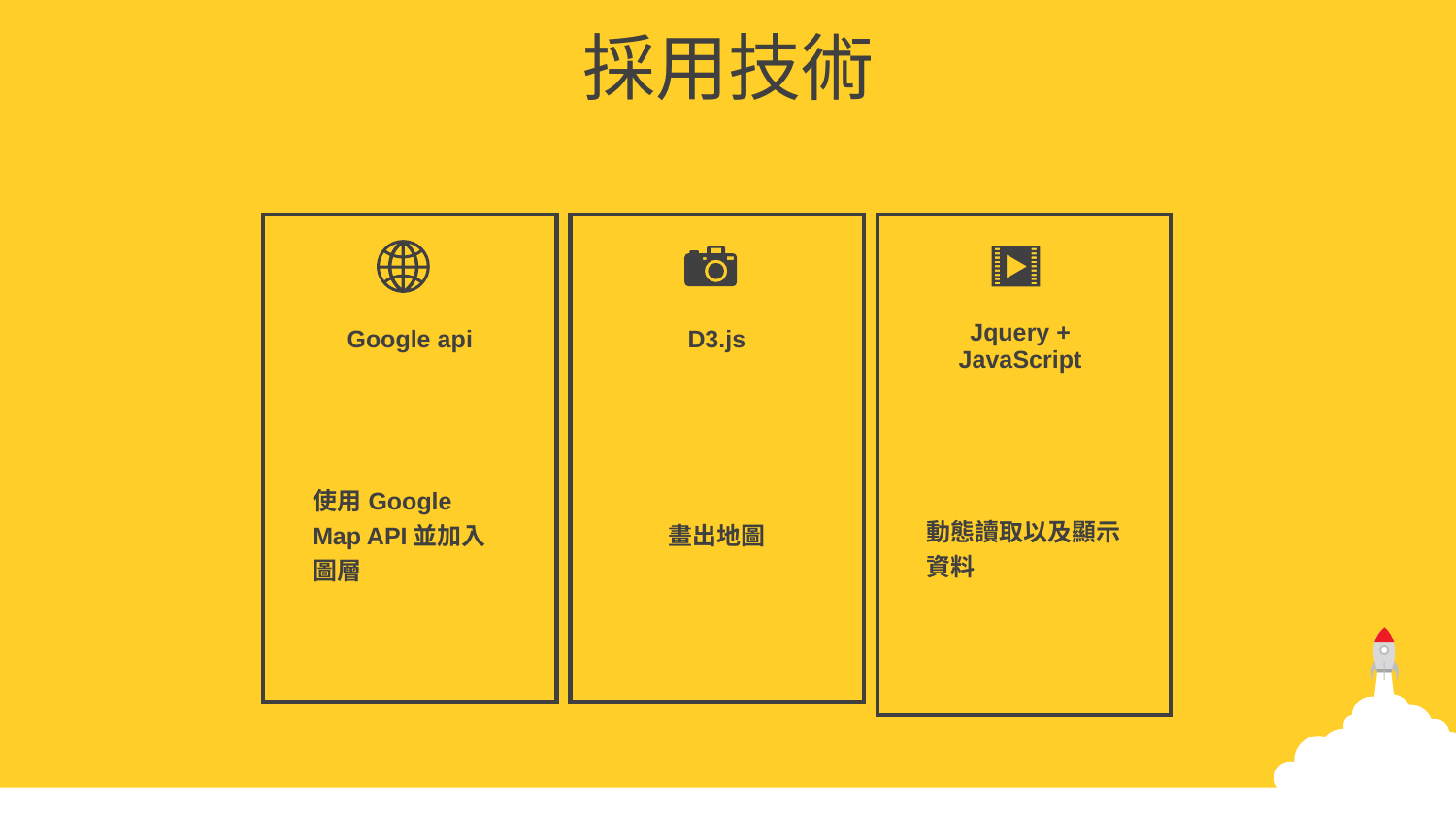

採用技術
|  |  |  |
| --- | --- | --- |
|  | Google api |  |
|  |  |  |
|  | 使用Google Map API並加入圖層 |  |
|  |  |  |
|  |  |  |
| --- | --- | --- |
|  | D3.js |  |
|  |  |  |
|  | 畫出地圖 |  |
|  |  |  |
|  |  |  |
| --- | --- | --- |
|  | Jquery + JavaScript |  |
|  |  |  |
|  | 動態讀取以及顯示資料 |  |
|  |  |  |